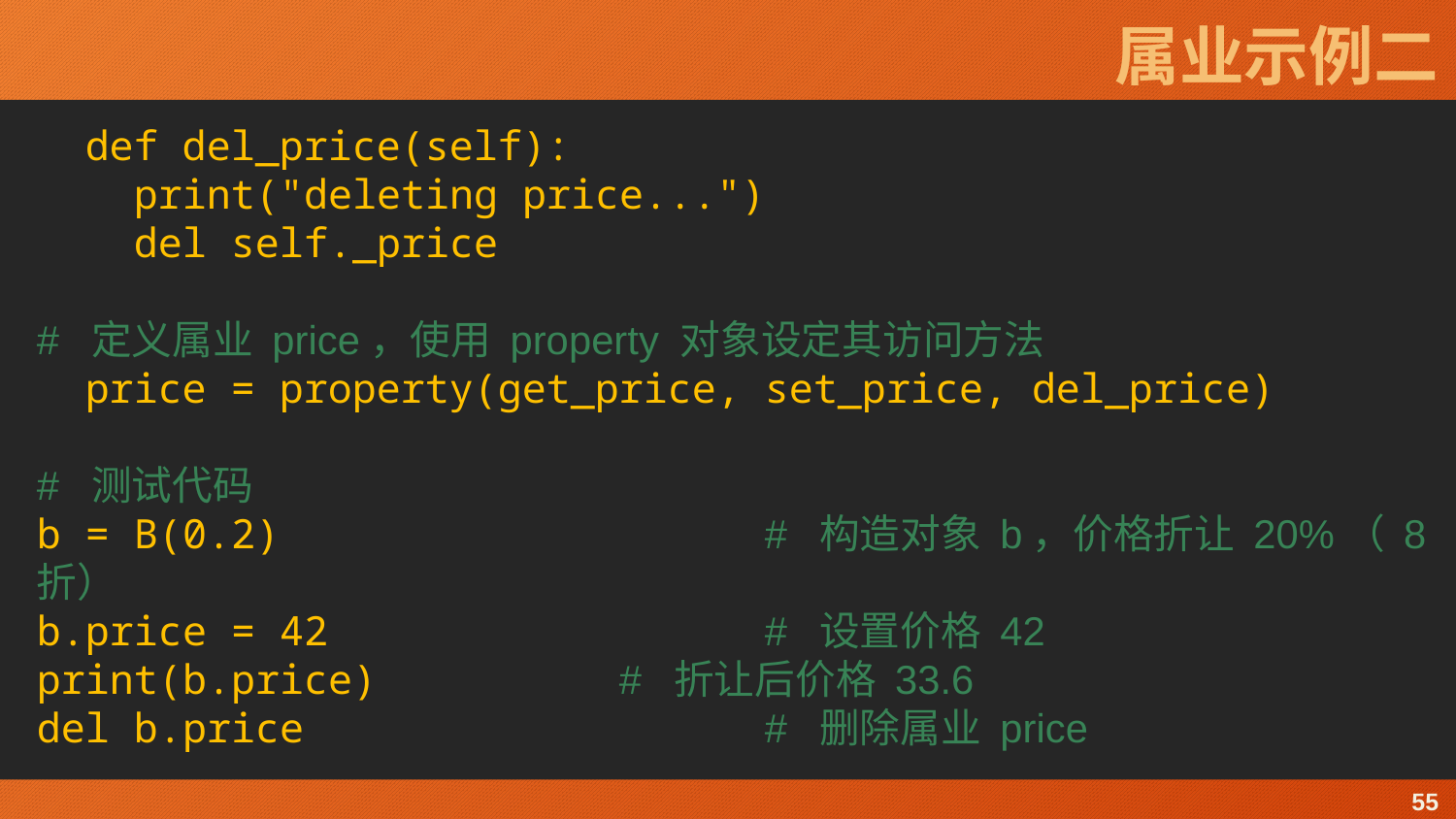

# 属业示例二
  def del_price(self):
    print("deleting price...")
    del self._price

#  定义属业 price，使用 property 对象设定其访问方法
  price = property(get_price, set_price, del_price)

#  测试代码
b = B(0.2)				#  构造对象 b，价格折让 20%（ 8 折）
b.price = 42			#  设置价格 42
print(b.price)		#  折让后价格 33.6
del b.price				#  删除属业 price
55